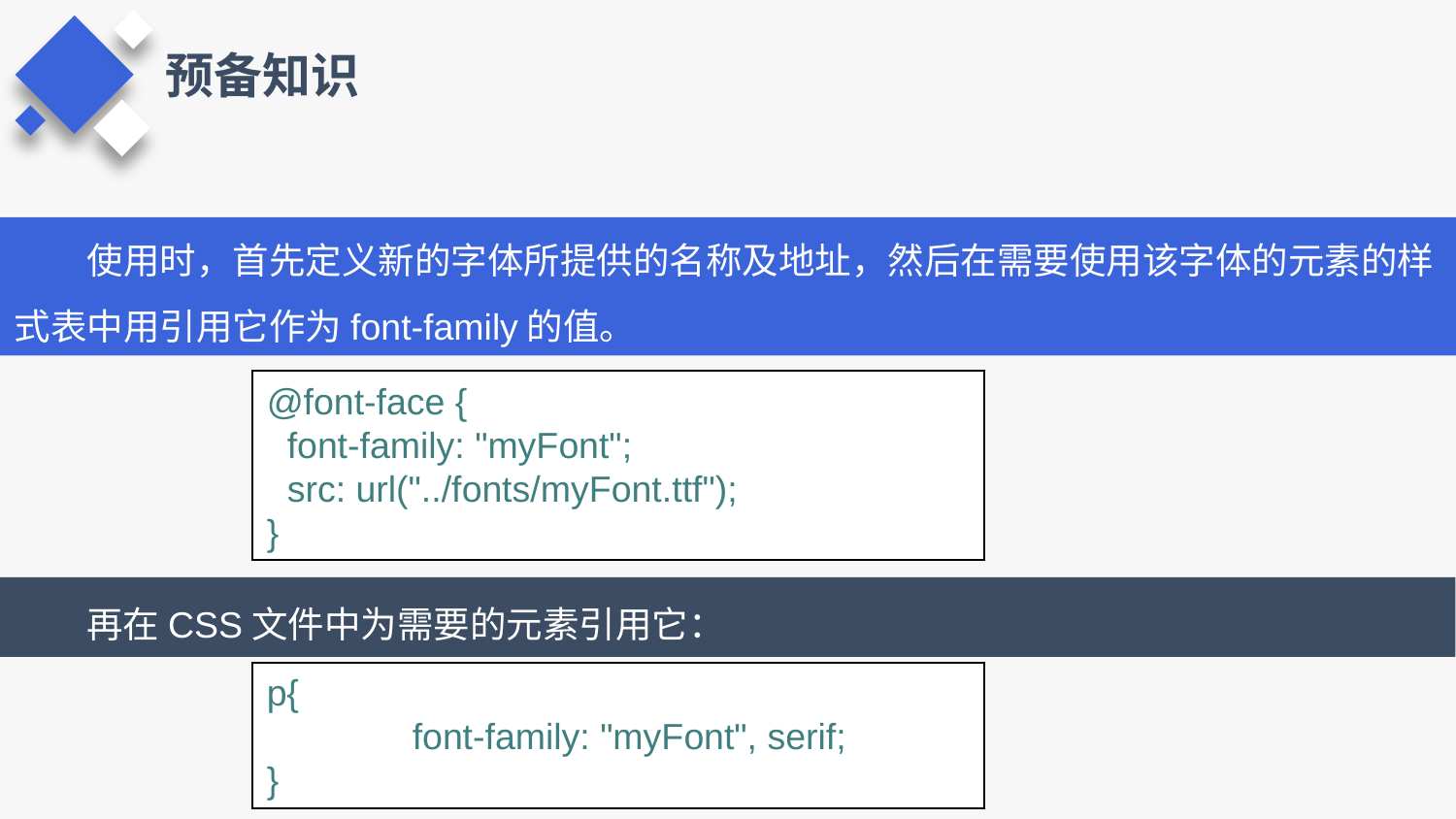

预备知识

使用时，首先定义新的字体所提供的名称及地址，然后在需要使用该字体的元素的样式表中用引用它作为font-family的值。
@font-face {
  font-family: "myFont";
  src: url("../fonts/myFont.ttf");
}
再在CSS文件中为需要的元素引用它：
p{
	font-family: "myFont", serif;
}